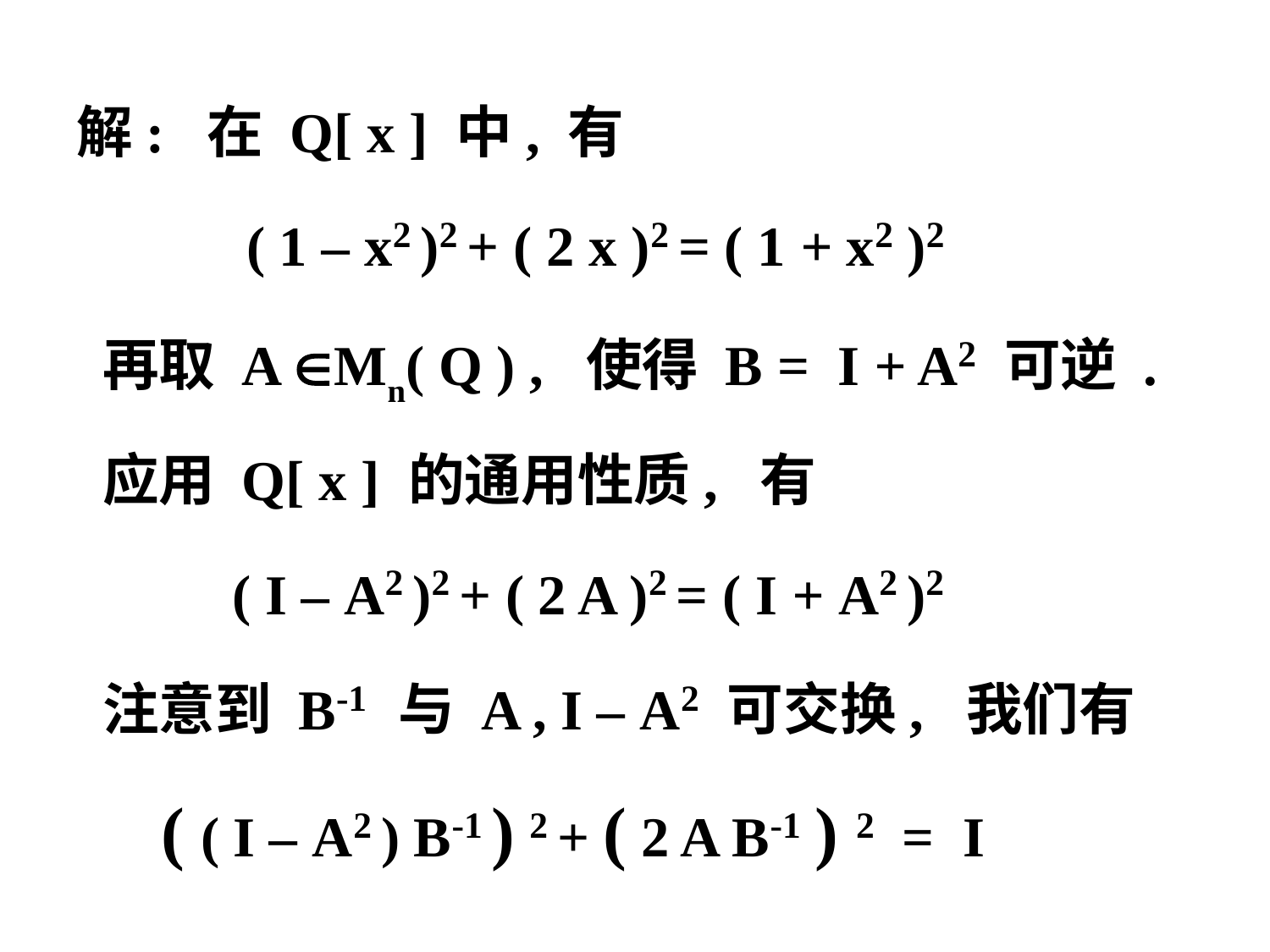

解:  在 Q[ x ] 中, 有
            ( 1 – x2 )2 + ( 2 x )2 = ( 1 + x2 )2
 再取 A ∈Mn( Q ) ,  使得 B =  I + A2 可逆 .
 应用 Q[ x ] 的通用性质,  有
           ( I – A2 )2 + ( 2 A )2 = ( I + A2 )2
 注意到 B-1 与 A , I – A2 可交换,  我们有
      ( ( I – A2 ) B-1 ) 2 + ( 2 A B-1 ) 2   =  I